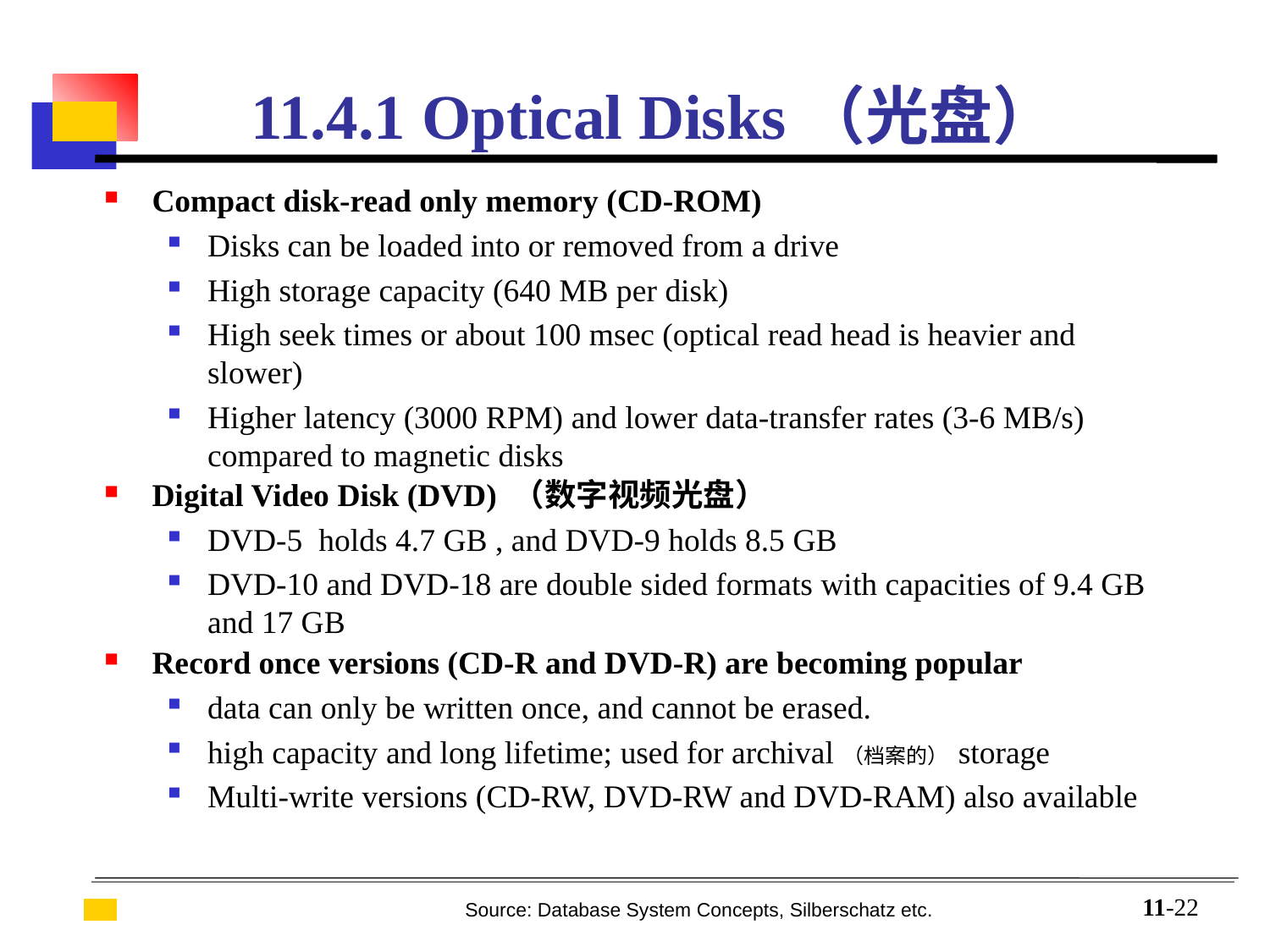

# 11.4.1 Optical Disks（光盘）
Compact disk-read only memory (CD-ROM)
Disks can be loaded into or removed from a drive
High storage capacity (640 MB per disk)
High seek times or about 100 msec (optical read head is heavier and slower)
Higher latency (3000 RPM) and lower data-transfer rates (3-6 MB/s) compared to magnetic disks
Digital Video Disk (DVD) （数字视频光盘）
DVD-5  holds 4.7 GB , and DVD-9 holds 8.5 GB
DVD-10 and DVD-18 are double sided formats with capacities of 9.4 GB and 17 GB
Record once versions (CD-R and DVD-R) are becoming popular
data can only be written once, and cannot be erased.
high capacity and long lifetime; used for archival（档案的） storage
Multi-write versions (CD-RW, DVD-RW and DVD-RAM) also available
11-22